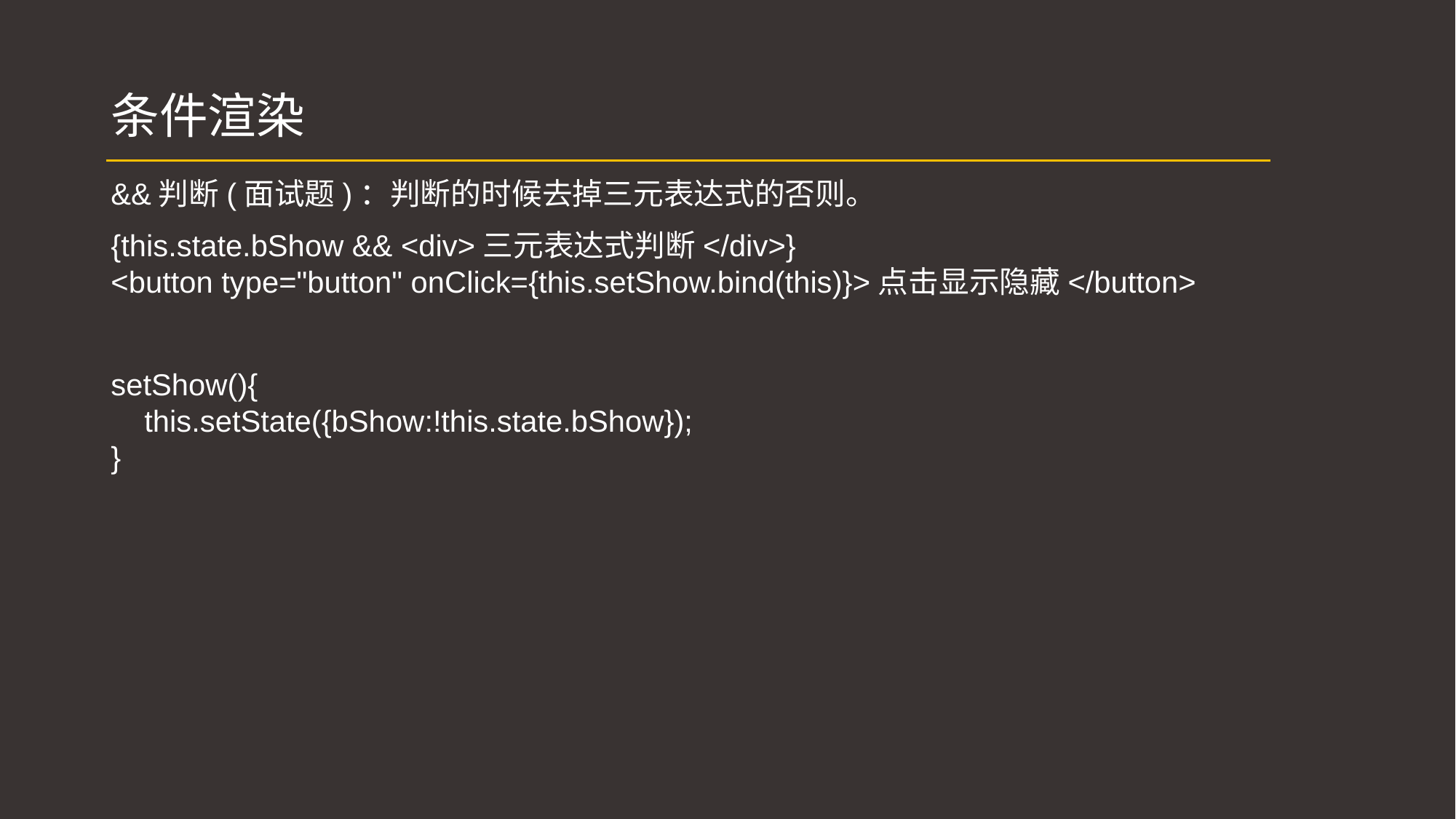

# 条件渲染
&&判断(面试题)：判断的时候去掉三元表达式的否则。
{this.state.bShow && <div>三元表达式判断</div>}
<button type="button" onClick={this.setShow.bind(this)}>点击显示隐藏</button>

setShow(){
    this.setState({bShow:!this.state.bShow});
}